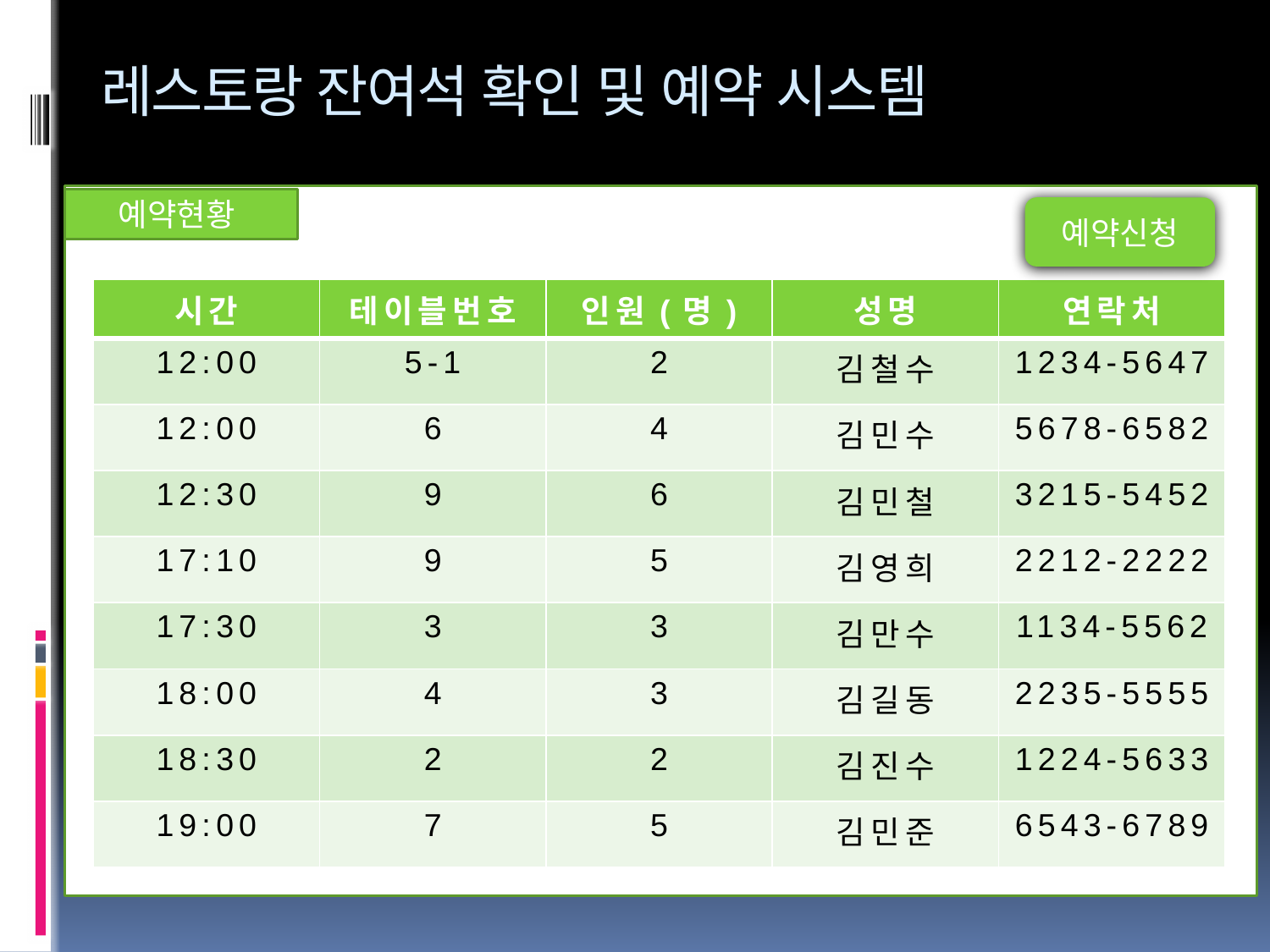

# 레스토랑 잔여석 확인 및 예약 시스템

예약현황
예약신청
| 시간 | 테이블번호 | 인원(명) | 성명 | 연락처 |
| --- | --- | --- | --- | --- |
| 12:00 | 5-1 | 2 | 김철수 | 1234-5647 |
| 12:00 | 6 | 4 | 김민수 | 5678-6582 |
| 12:30 | 9 | 6 | 김민철 | 3215-5452 |
| 17:10 | 9 | 5 | 김영희 | 2212-2222 |
| 17:30 | 3 | 3 | 김만수 | 1134-5562 |
| 18:00 | 4 | 3 | 김길동 | 2235-5555 |
| 18:30 | 2 | 2 | 김진수 | 1224-5633 |
| 19:00 | 7 | 5 | 김민준 | 6543-6789 |